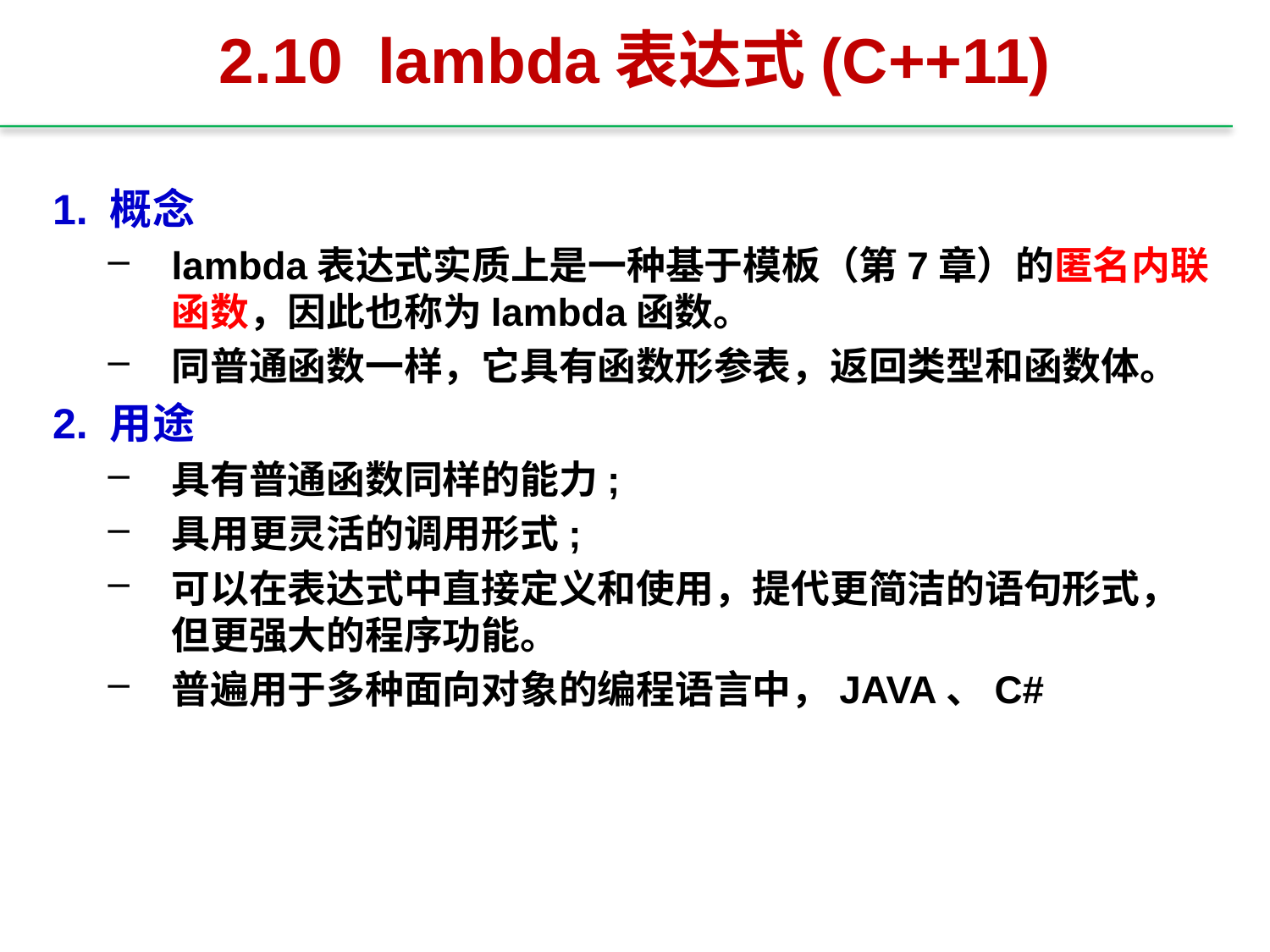

# 2.10  lambda表达式(C++11)
1. 概念
lambda表达式实质上是一种基于模板（第7章）的匿名内联函数，因此也称为lambda函数。
同普通函数一样，它具有函数形参表，返回类型和函数体。
2. 用途
具有普通函数同样的能力;
具用更灵活的调用形式;
可以在表达式中直接定义和使用，提代更简洁的语句形式，但更强大的程序功能。
普遍用于多种面向对象的编程语言中，JAVA、C#